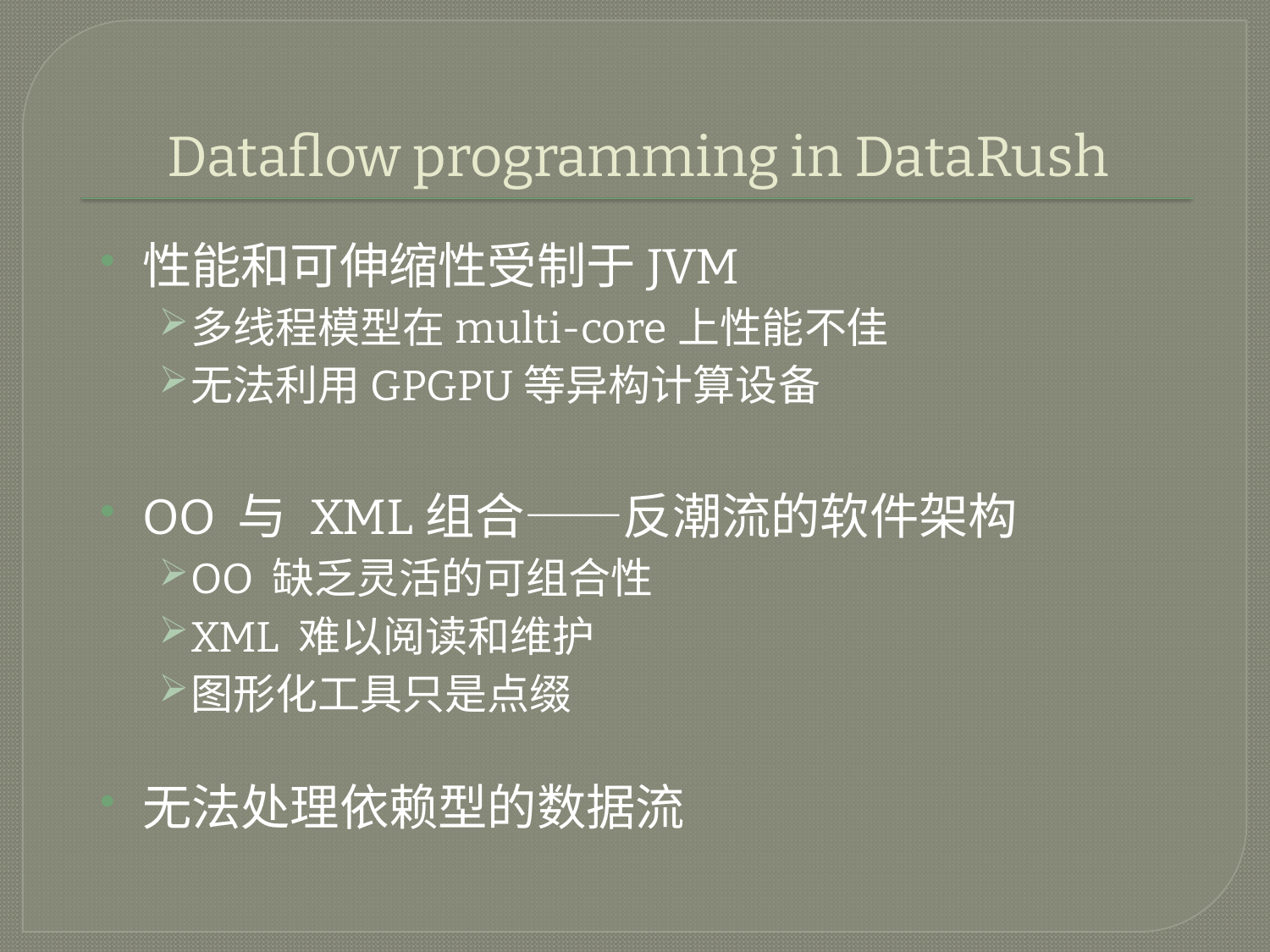

# Dataflow programming in DataRush
性能和可伸缩性受制于JVM
多线程模型在multi-core上性能不佳
无法利用GPGPU等异构计算设备

OO 与 XML组合——反潮流的软件架构
OO 缺乏灵活的可组合性
XML 难以阅读和维护
图形化工具只是点缀

无法处理依赖型的数据流